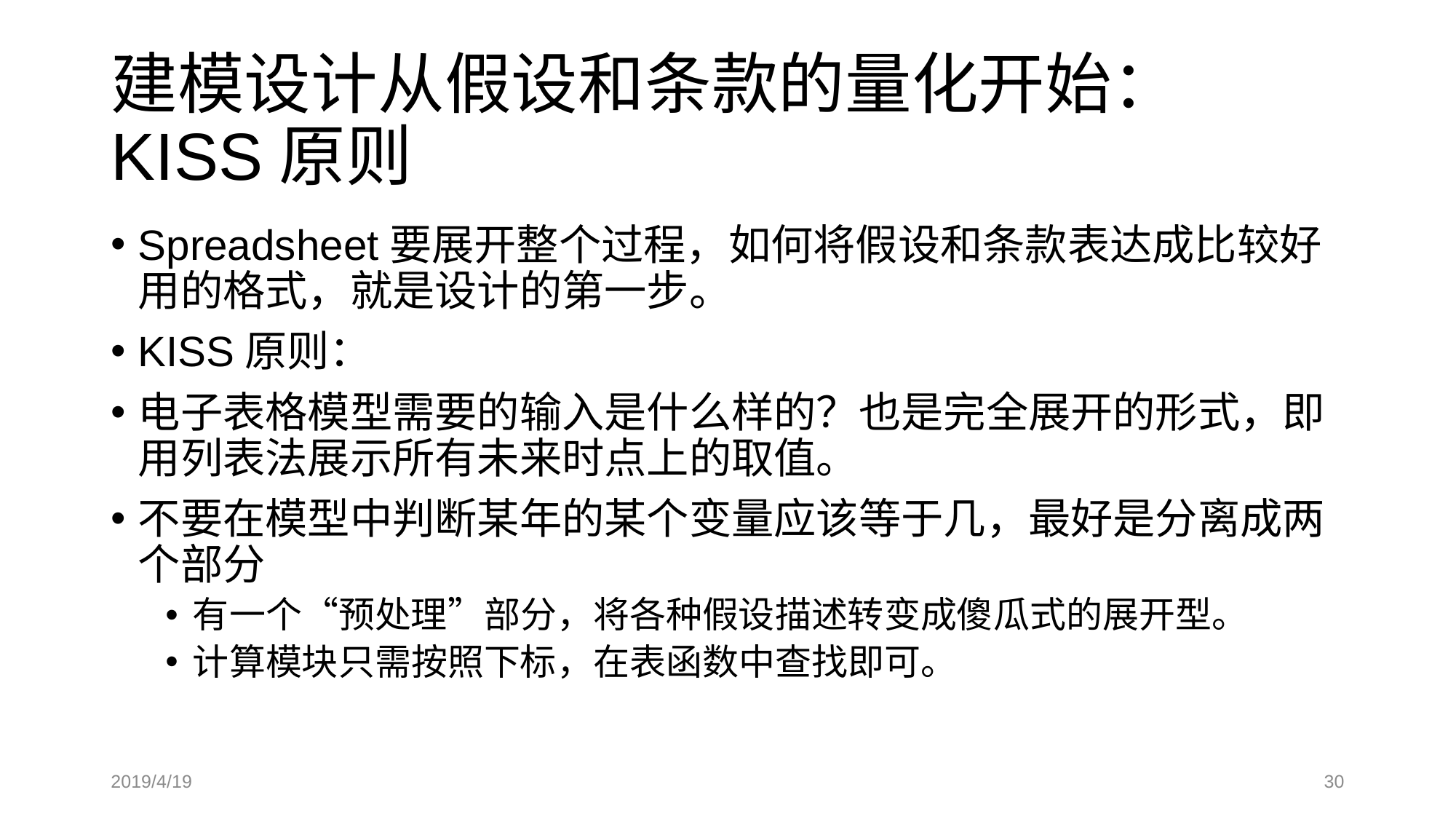

# 建模设计从假设和条款的量化开始：KISS原则
Spreadsheet要展开整个过程，如何将假设和条款表达成比较好用的格式，就是设计的第一步。
KISS原则：
电子表格模型需要的输入是什么样的？也是完全展开的形式，即用列表法展示所有未来时点上的取值。
不要在模型中判断某年的某个变量应该等于几，最好是分离成两个部分
有一个“预处理”部分，将各种假设描述转变成傻瓜式的展开型。
计算模块只需按照下标，在表函数中查找即可。
2019/4/19
30